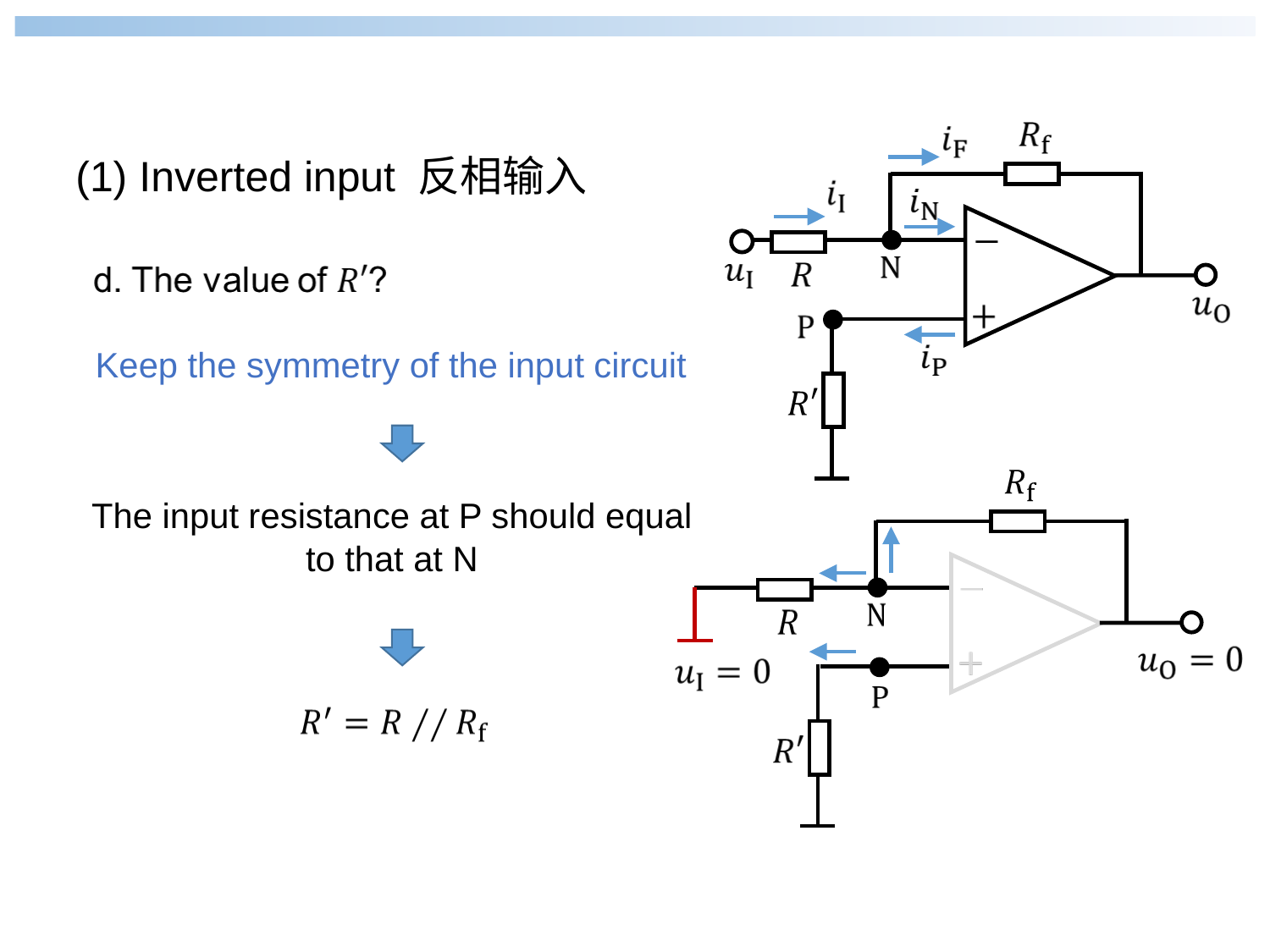

(1) Inverted input 反相输入

Keep the symmetry of the input circuit

The input resistance at P should equal to that at N